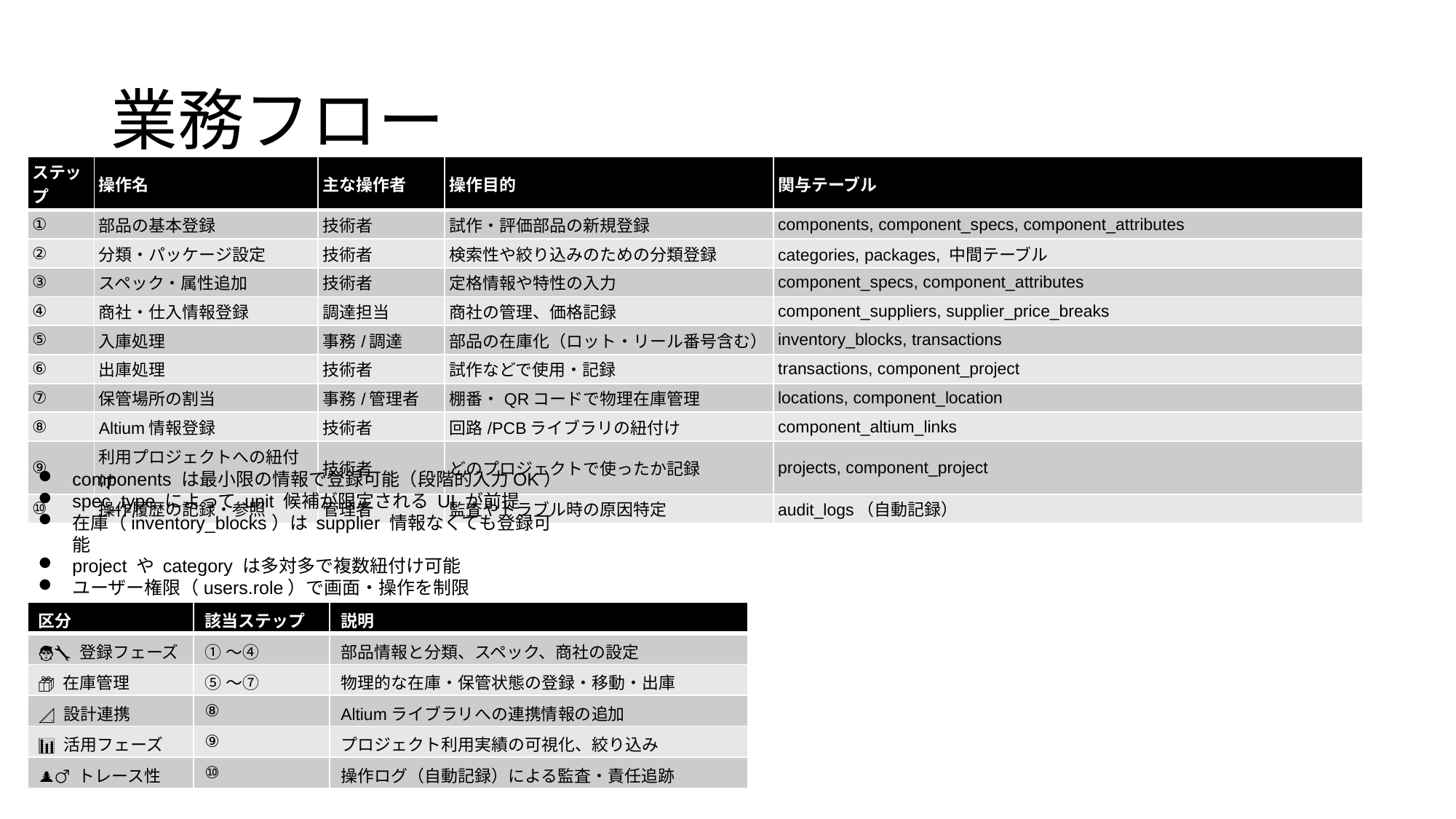

# 業務フロー
| ステップ | 操作名 | 主な操作者 | 操作目的 | 関与テーブル |
| --- | --- | --- | --- | --- |
| ① | 部品の基本登録 | 技術者 | 試作・評価部品の新規登録 | components, component\_specs, component\_attributes |
| ② | 分類・パッケージ設定 | 技術者 | 検索性や絞り込みのための分類登録 | categories, packages, 中間テーブル |
| ③ | スペック・属性追加 | 技術者 | 定格情報や特性の入力 | component\_specs, component\_attributes |
| ④ | 商社・仕入情報登録 | 調達担当 | 商社の管理、価格記録 | component\_suppliers, supplier\_price\_breaks |
| ⑤ | 入庫処理 | 事務/調達 | 部品の在庫化（ロット・リール番号含む） | inventory\_blocks, transactions |
| ⑥ | 出庫処理 | 技術者 | 試作などで使用・記録 | transactions, component\_project |
| ⑦ | 保管場所の割当 | 事務/管理者 | 棚番・QRコードで物理在庫管理 | locations, component\_location |
| ⑧ | Altium情報登録 | 技術者 | 回路/PCBライブラリの紐付け | component\_altium\_links |
| ⑨ | 利用プロジェクトへの紐付け | 技術者 | どのプロジェクトで使ったか記録 | projects, component\_project |
| ⑩ | 操作履歴の記録・参照 | 管理者 | 監査やトラブル時の原因特定 | audit\_logs（自動記録） |
components は最小限の情報で登録可能（段階的入力OK）
spec_type によって unit 候補が限定される UI が前提
在庫（inventory_blocks）は supplier 情報なくても登録可能
project や category は多対多で複数紐付け可能
ユーザー権限（users.role）で画面・操作を制限
| 区分 | 該当ステップ | 説明 |
| --- | --- | --- |
| 🧑‍🔧 登録フェーズ | ①〜④ | 部品情報と分類、スペック、商社の設定 |
| 📦 在庫管理 | ⑤〜⑦ | 物理的な在庫・保管状態の登録・移動・出庫 |
| 📐 設計連携 | ⑧ | Altiumライブラリへの連携情報の追加 |
| 📊 活用フェーズ | ⑨ | プロジェクト利用実績の可視化、絞り込み |
| 🕵️‍♂️ トレース性 | ⑩ | 操作ログ（自動記録）による監査・責任追跡 |